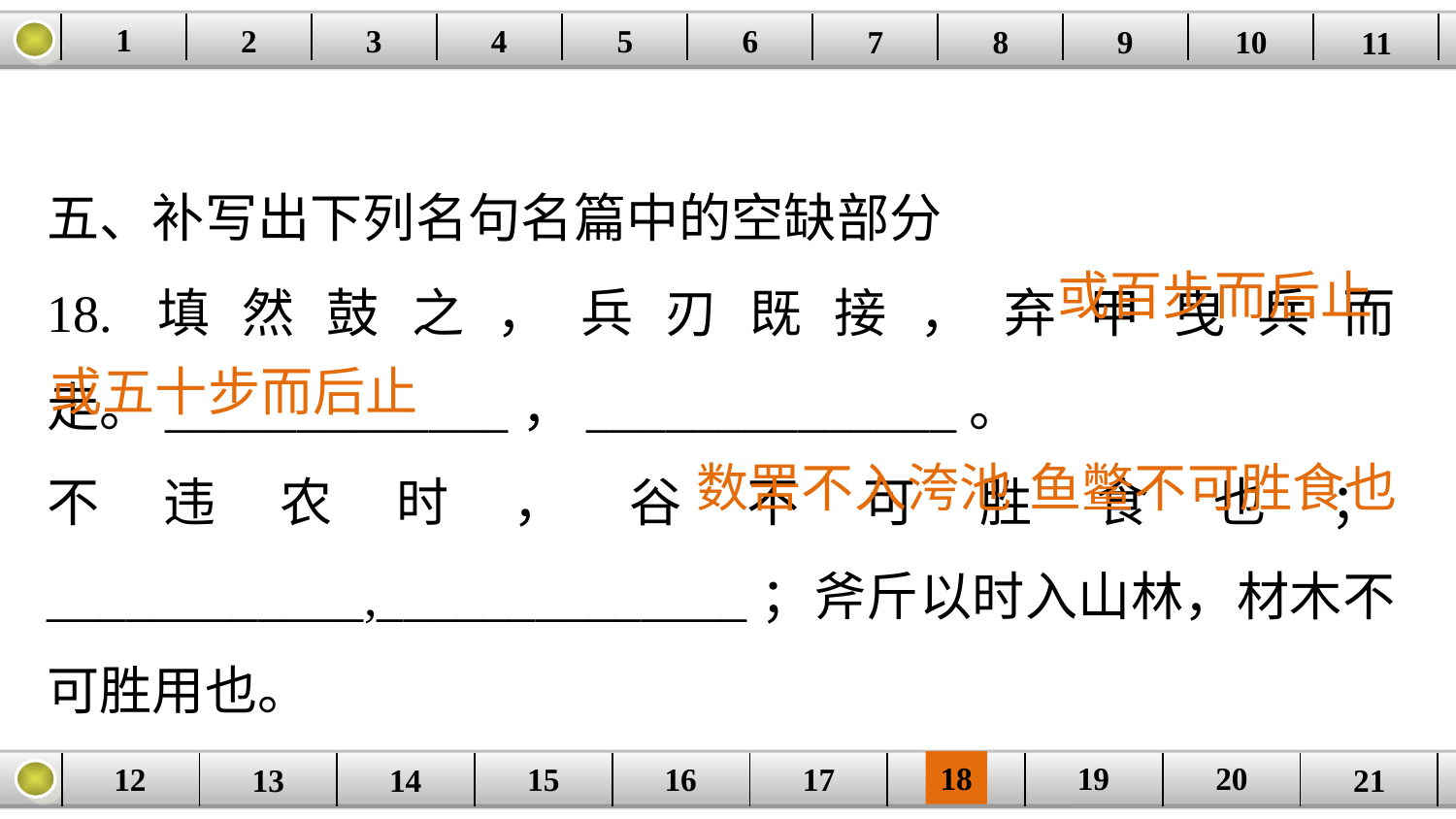

1
2
3
4
|  |  |  |  |  |  |  |  |  |  |  |
| --- | --- | --- | --- | --- | --- | --- | --- | --- | --- | --- |
5
6
7
8
9
10
11

五、补写出下列名句名篇中的空缺部分
18.填然鼓之，兵刃既接，弃甲曳兵而走。_____________，______________。
不违农时，谷不可胜食也；____________,______________；斧斤以时入山林，材木不可胜用也。
或百步而后止
或五十步而后止
鱼鳖不可胜食也
数罟不入洿池
20
19

18
17
16
12
15
14
|  |  |  |  |  |  |  |  |  |  |
| --- | --- | --- | --- | --- | --- | --- | --- | --- | --- |
13
21